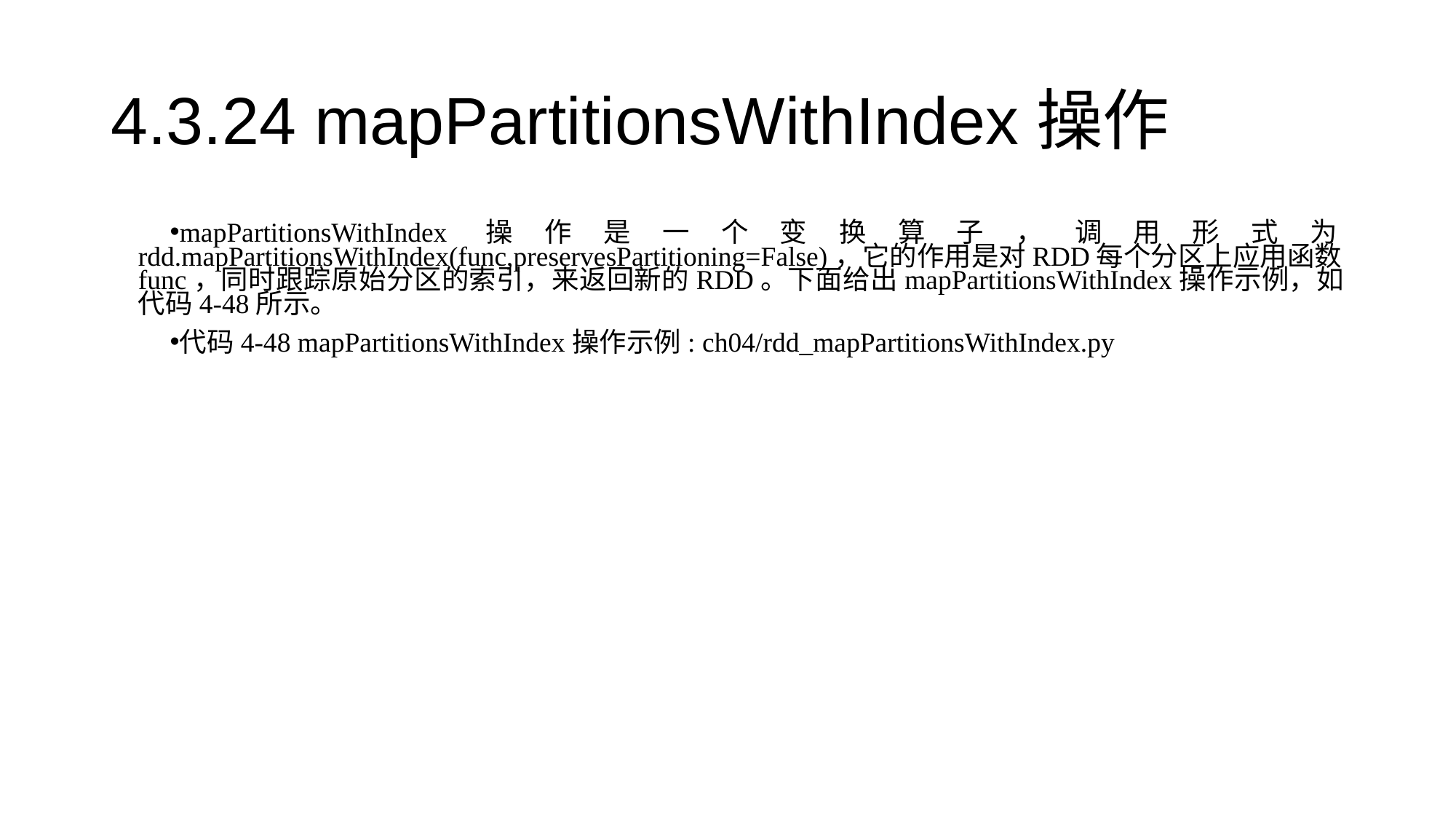

# 4.3.24 mapPartitionsWithIndex操作
mapPartitionsWithIndex操作是一个变换算子，调用形式为rdd.mapPartitionsWithIndex(func,preservesPartitioning=False)，它的作用是对RDD每个分区上应用函数func，同时跟踪原始分区的索引，来返回新的RDD。下面给出mapPartitionsWithIndex操作示例，如代码4-48所示。
代码4-48 mapPartitionsWithIndex操作示例: ch04/rdd_mapPartitionsWithIndex.py